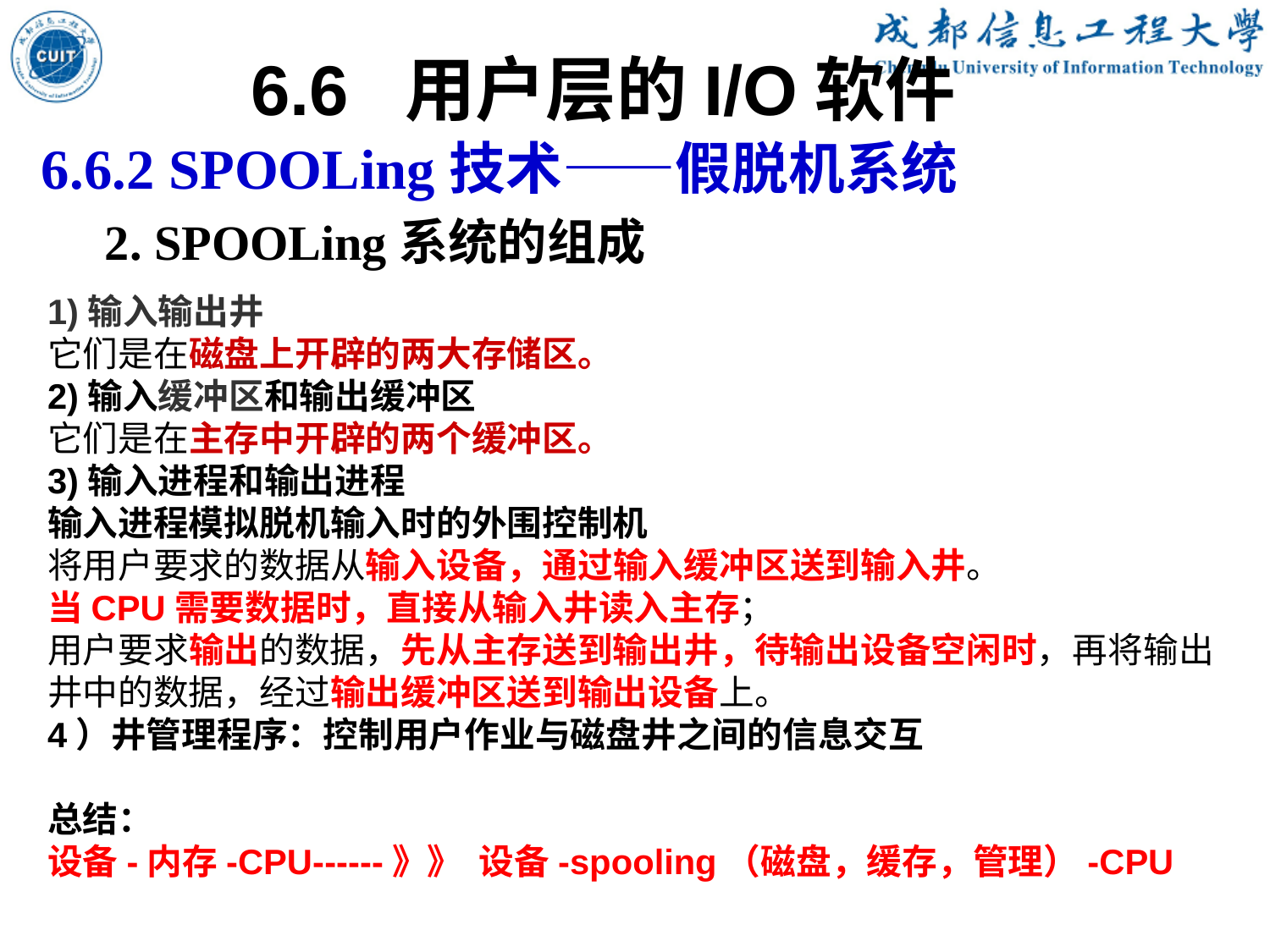

6.6  用户层的I/O软件
6.6.2 SPOOLing技术——假脱机系统
2. SPOOLing系统的组成
1)输入输出井
它们是在磁盘上开辟的两大存储区。
2)输入缓冲区和输出缓冲区
它们是在主存中开辟的两个缓冲区。
3)输入进程和输出进程
输入进程模拟脱机输入时的外围控制机
将用户要求的数据从输入设备，通过输入缓冲区送到输入井。
当CPU需要数据时，直接从输入井读入主存；
用户要求输出的数据，先从主存送到输出井，待输出设备空闲时，再将输出井中的数据，经过输出缓冲区送到输出设备上。
4）井管理程序：控制用户作业与磁盘井之间的信息交互

总结：
设备-内存-CPU------》》  设备-spooling（磁盘，缓存，管理）-CPU